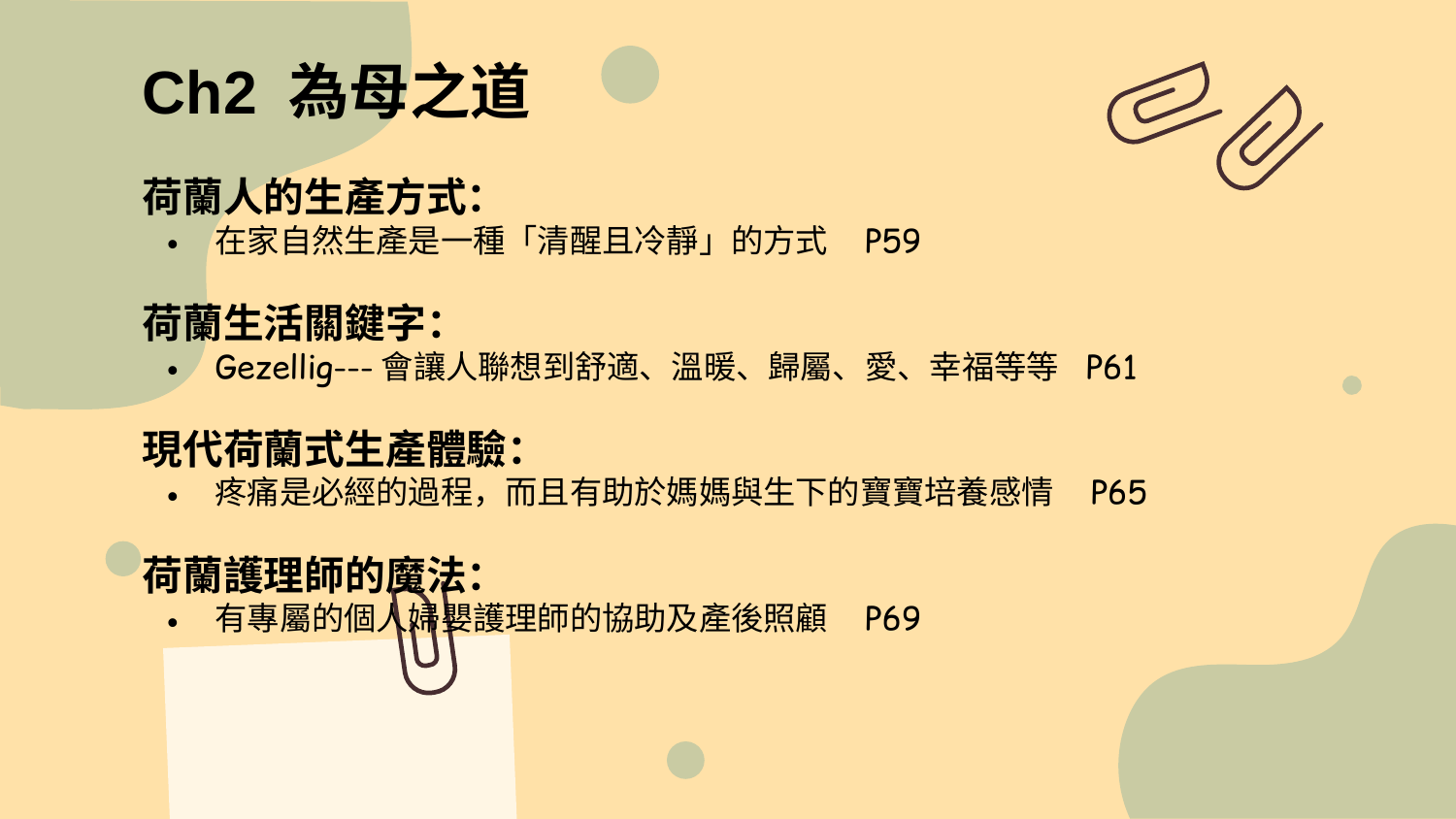

Ch2 為母之道

荷蘭人的生產方式：
在家自然生產是一種「清醒且冷靜」的方式   P59

荷蘭生活關鍵字：
Gezellig---會讓人聯想到舒適、溫暖、歸屬、愛、幸福等等  P61

現代荷蘭式生產體驗：
疼痛是必經的過程，而且有助於媽媽與生下的寶寶培養感情   P65

荷蘭護理師的魔法：
有專屬的個人婦嬰護理師的協助及產後照顧   P69